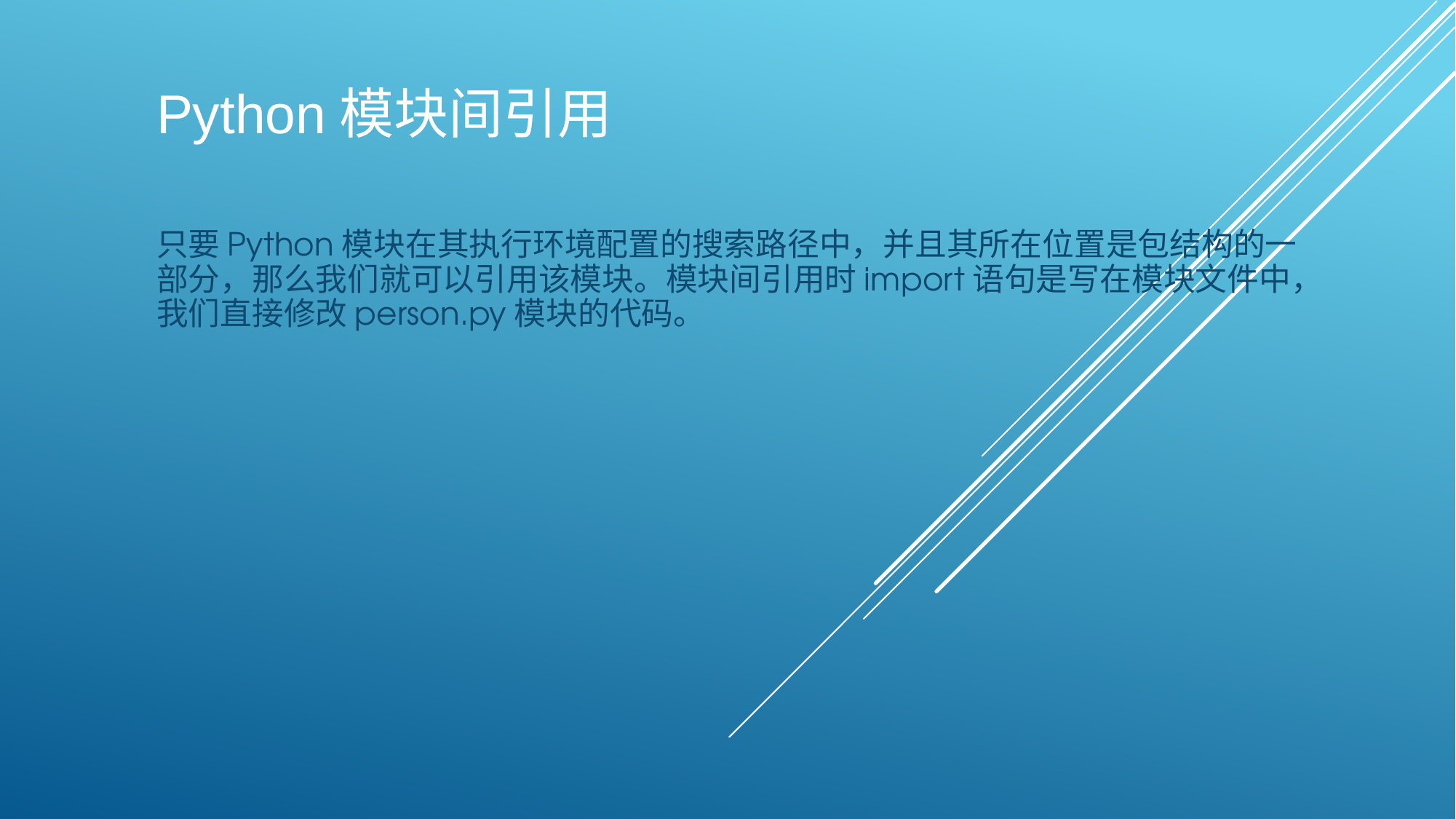

Python模块间引用

只要Python模块在其执行环境配置的搜索路径中，并且其所在位置是包结构的一部分，那么我们就可以引用该模块。模块间引用时import语句是写在模块文件中，我们直接修改person.py模块的代码。